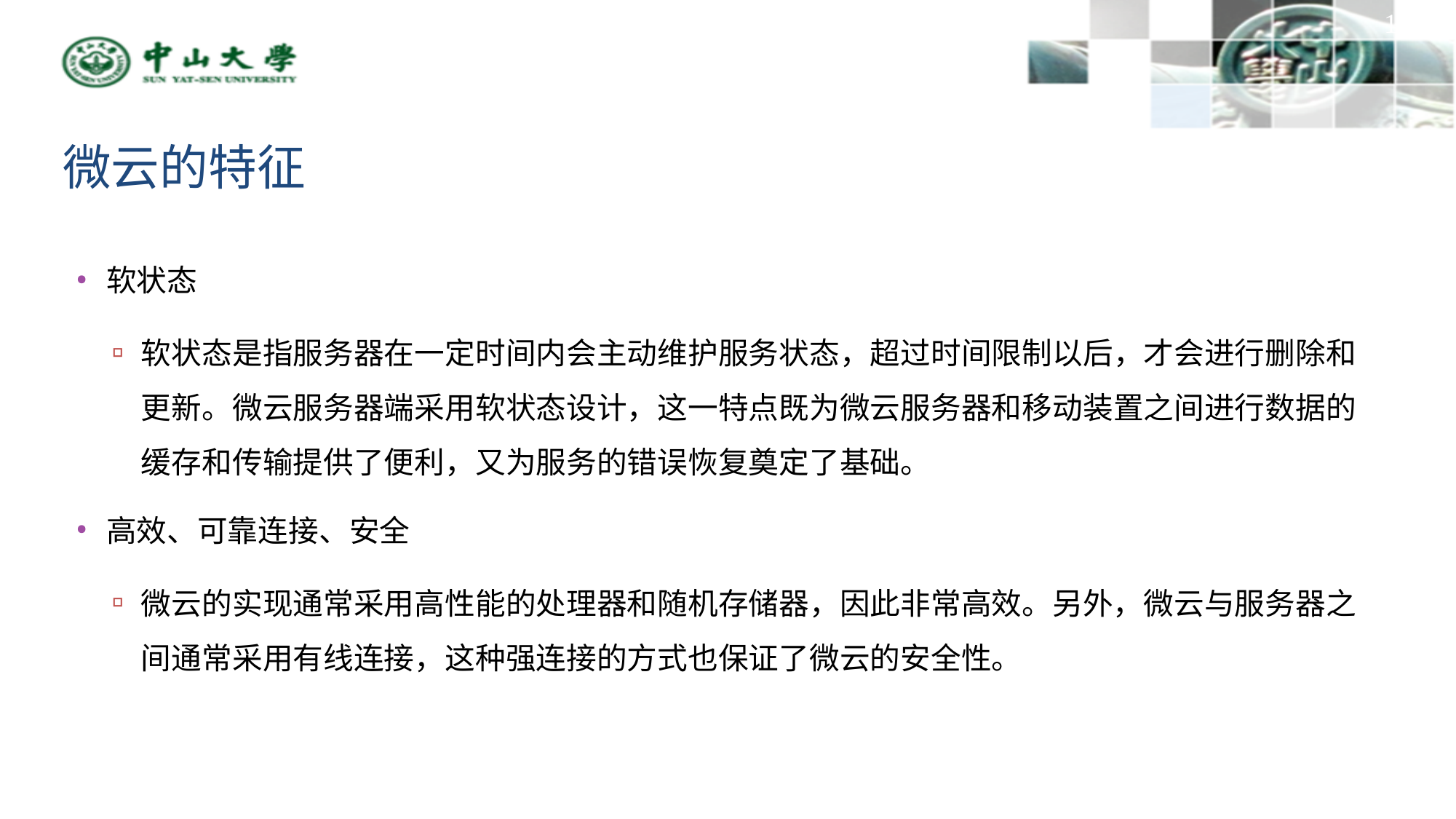

16
# 微云的特征
软状态
软状态是指服务器在一定时间内会主动维护服务状态，超过时间限制以后，才会进行删除和更新。微云服务器端采用软状态设计，这一特点既为微云服务器和移动装置之间进行数据的缓存和传输提供了便利，又为服务的错误恢复奠定了基础。
高效、可靠连接、安全
微云的实现通常采用高性能的处理器和随机存储器，因此非常高效。另外，微云与服务器之间通常采用有线连接，这种强连接的方式也保证了微云的安全性。